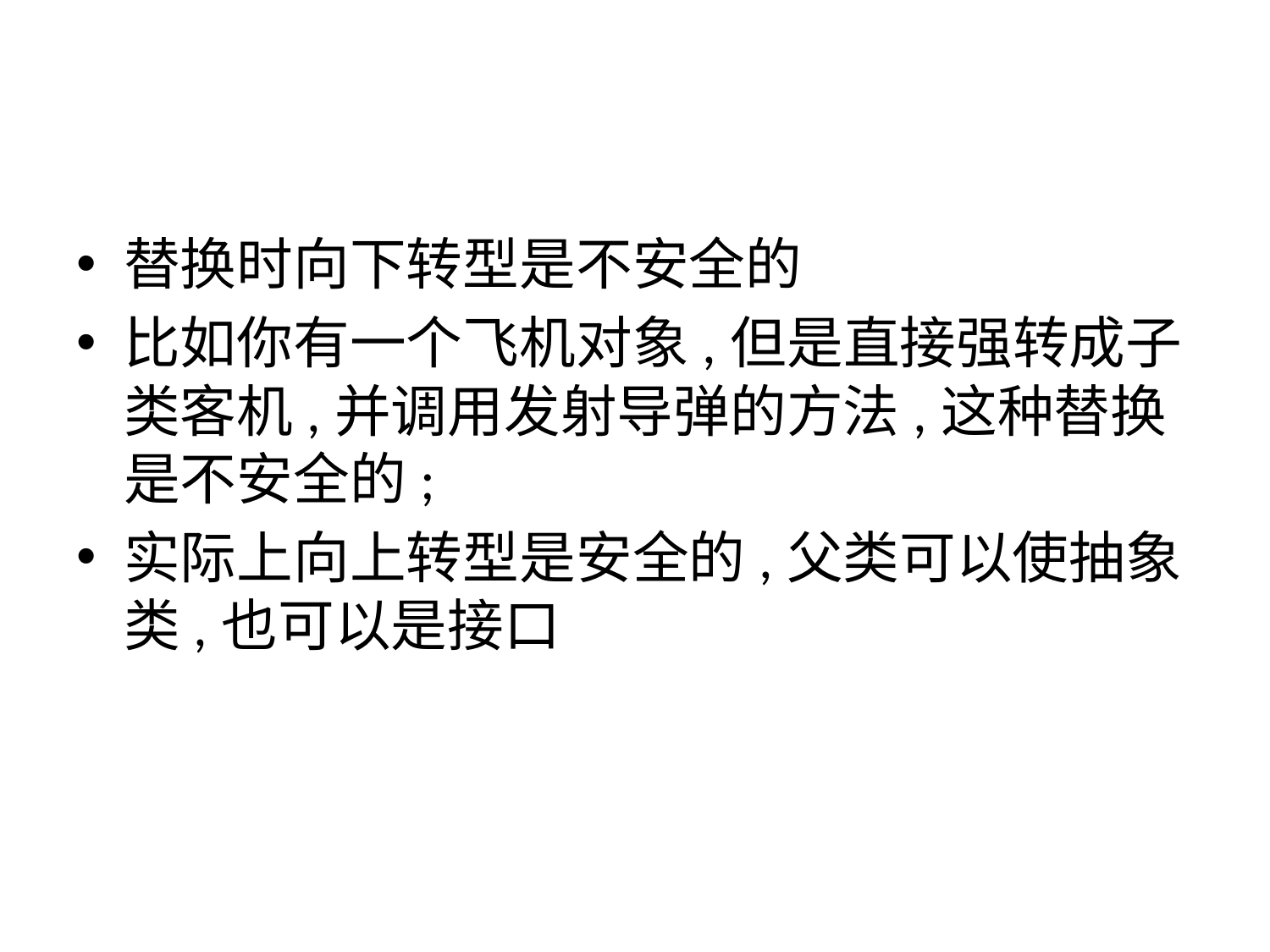

#
替换时向下转型是不安全的
比如你有一个飞机对象,但是直接强转成子类客机,并调用发射导弹的方法,这种替换是不安全的;
实际上向上转型是安全的,父类可以使抽象类,也可以是接口